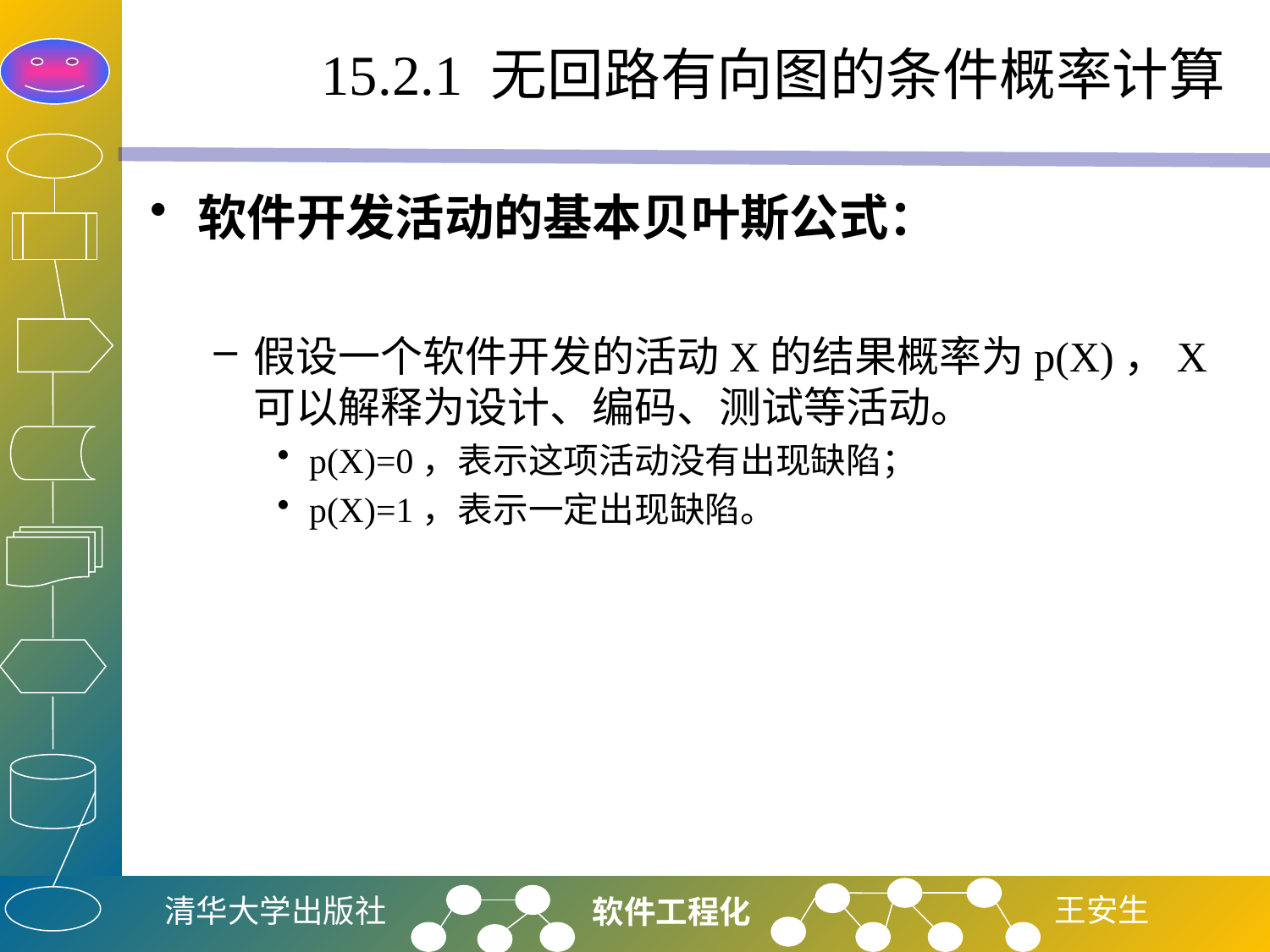

# 15.2.1 无回路有向图的条件概率计算
软件开发活动的基本贝叶斯公式：

假设一个软件开发的活动X的结果概率为p(X)，X可以解释为设计、编码、测试等活动。
p(X)=0，表示这项活动没有出现缺陷；
p(X)=1，表示一定出现缺陷。